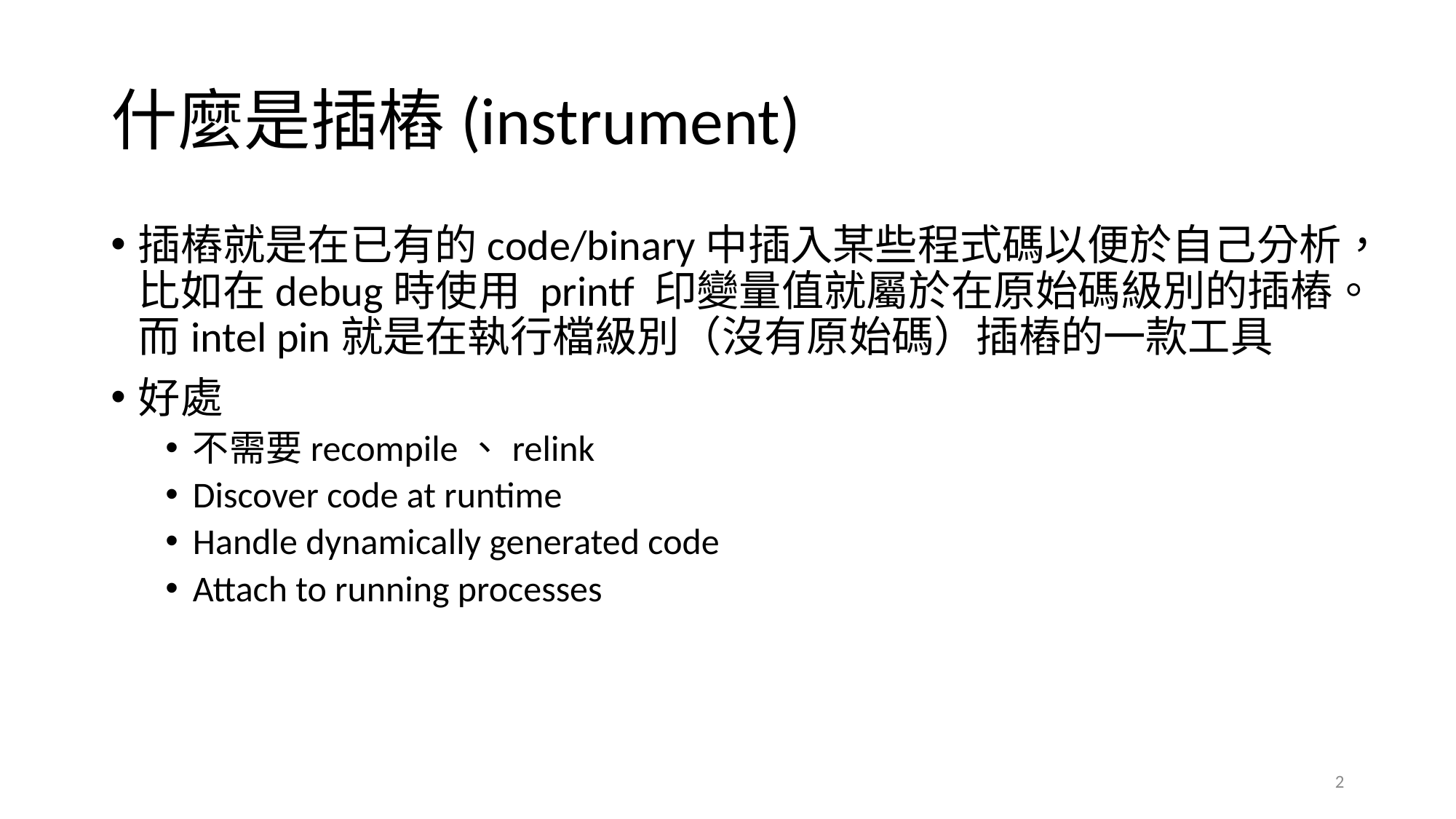

# 什麼是插樁(instrument)
插樁就是在已有的code/binary中插入某些程式碼以便於自己分析，比如在debug時使用 printf 印變量值就屬於在原始碼級別的插樁。而intel pin就是在執行檔級別（沒有原始碼）插樁的一款工具
好處
不需要recompile、relink
Discover code at runtime
Handle dynamically generated code
Attach to running processes
2